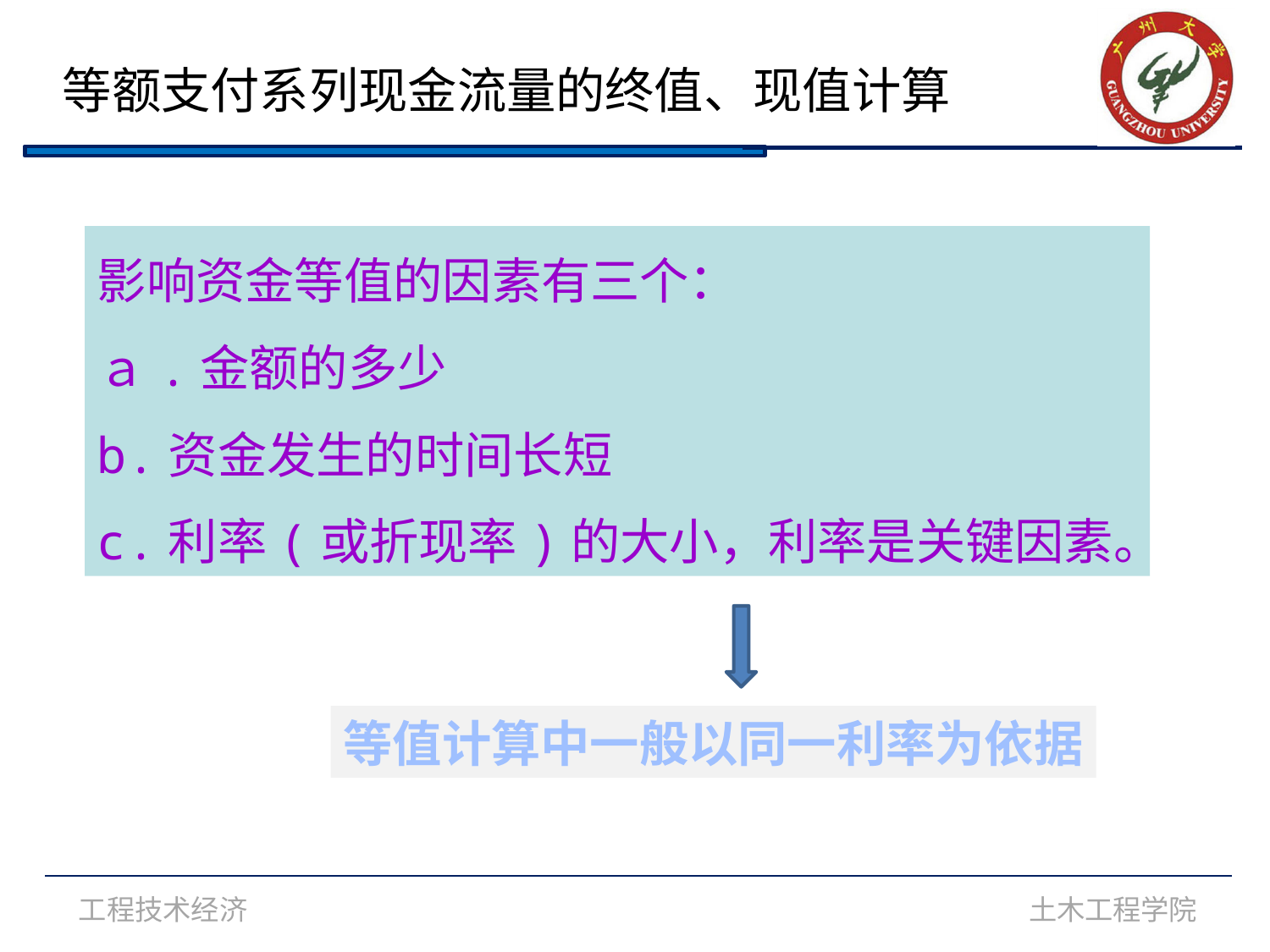

等额支付系列现金流量的终值、现值计算
影响资金等值的因素有三个：
ａ.金额的多少
b.资金发生的时间长短
c.利率(或折现率)的大小，利率是关键因素。

等值计算中一般以同一利率为依据